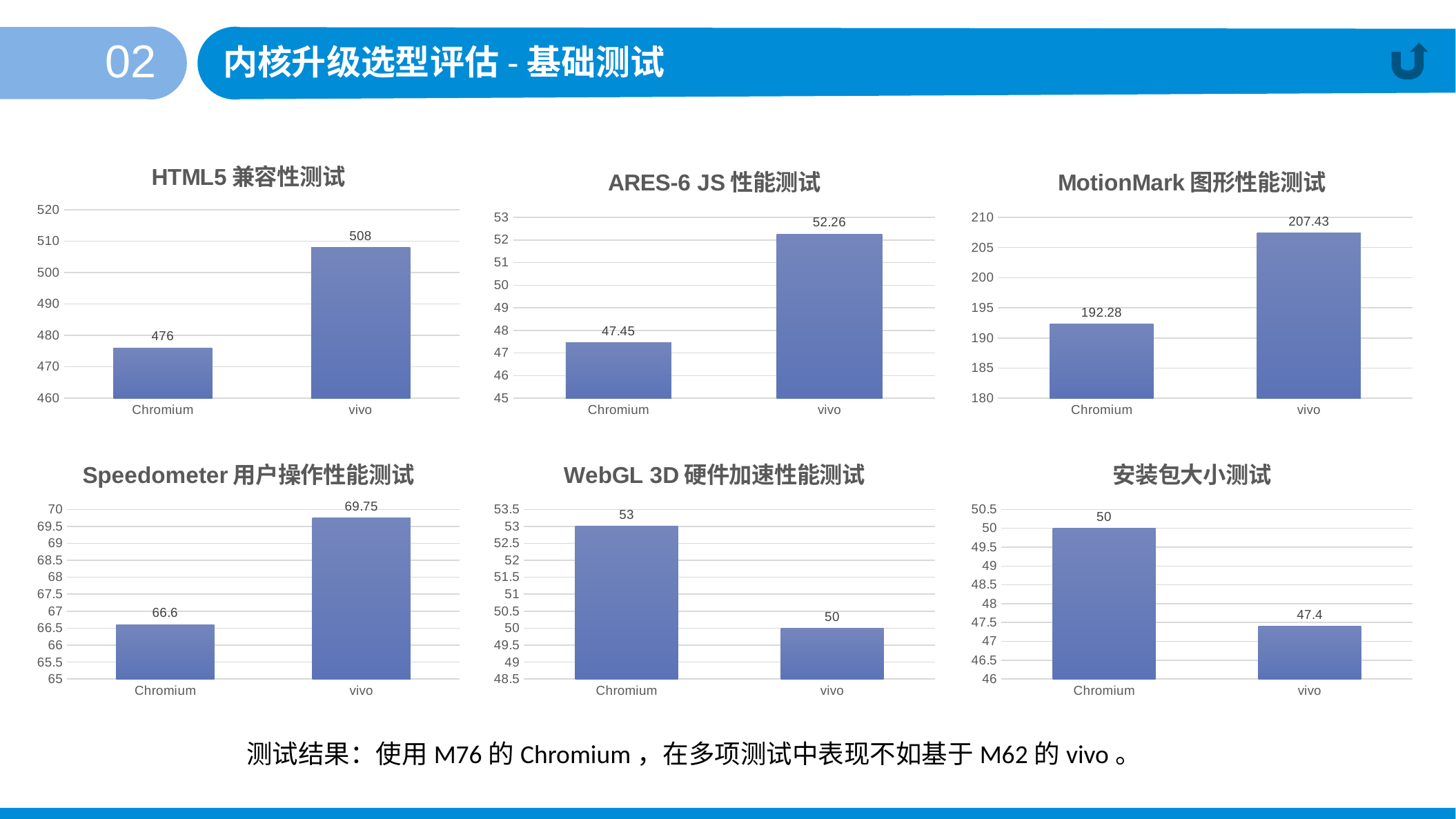

02

内核升级选型评估-基础测试

### Chart: HTML5兼容性测试

| Category | HTML5兼容性测试 |
|---|---|
| Chromium | 476.0 |
| vivo | 508.0 |

### Chart:

| Category | ARES-6 JS性能测试 |
|---|---|
| Chromium | 47.45 |
| vivo | 52.26 |

### Chart:

| Category | MotionMark图形性能测试 |
|---|---|
| Chromium | 192.28 |
| vivo | 207.43 |

### Chart:

| Category | Speedometer用户操作性能测试 |
|---|---|
| Chromium | 66.6 |
| vivo | 69.75 |

### Chart:

| Category | WebGL 3D硬件加速性能测试 |
|---|---|
| Chromium | 53.0 |
| vivo | 50.0 |

### Chart:

| Category | 安装包大小测试 |
|---|---|
| Chromium | 50.0 |
| vivo | 47.4 |
测试结果：使用M76的Chromium，在多项测试中表现不如基于M62的vivo。